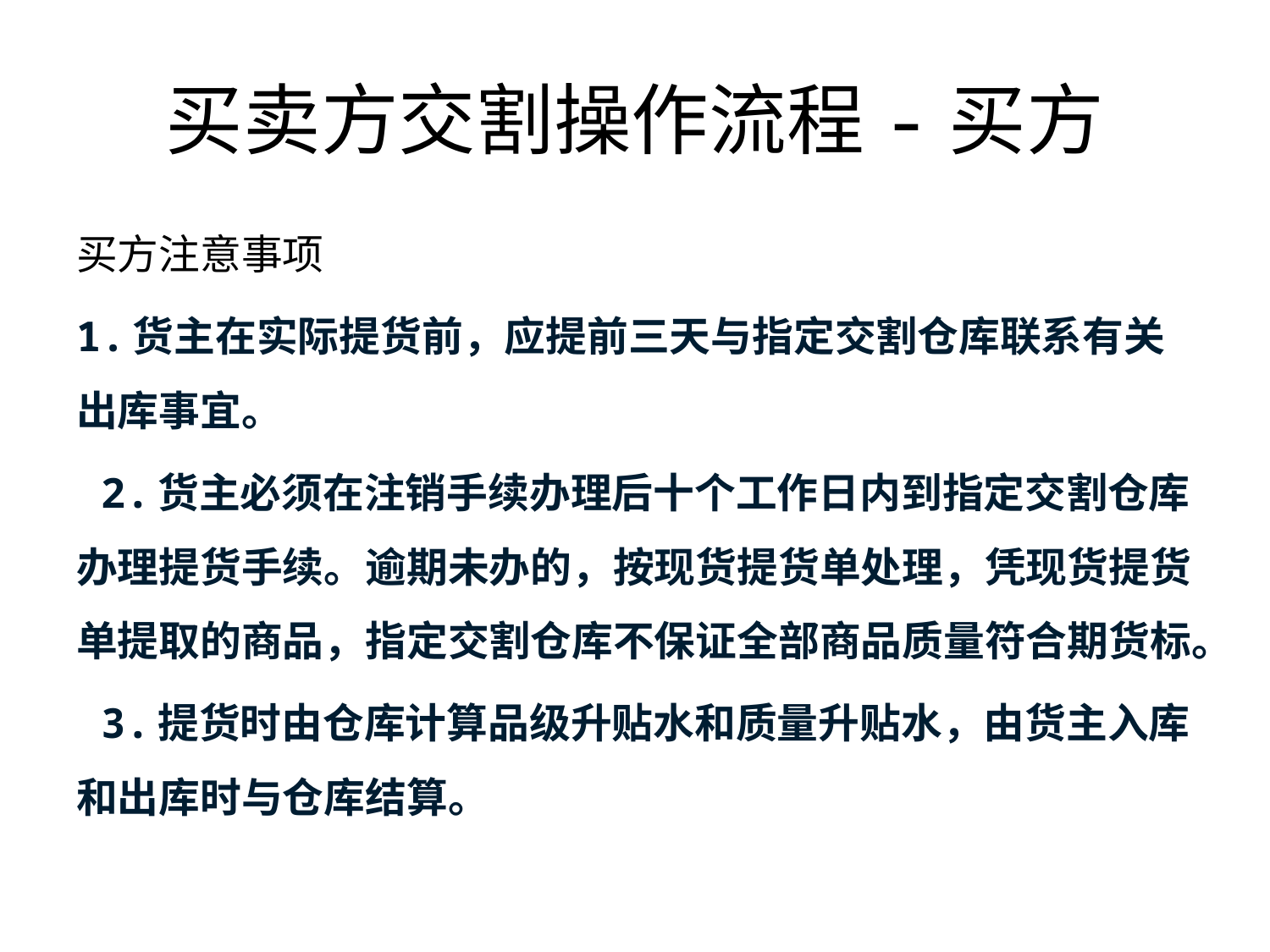

# 买卖方交割操作流程-买方
买方注意事项
1.货主在实际提货前，应提前三天与指定交割仓库联系有关出库事宜。
 2.货主必须在注销手续办理后十个工作日内到指定交割仓库办理提货手续。逾期未办的，按现货提货单处理，凭现货提货单提取的商品，指定交割仓库不保证全部商品质量符合期货标。
 3.提货时由仓库计算品级升贴水和质量升贴水，由货主入库和出库时与仓库结算。